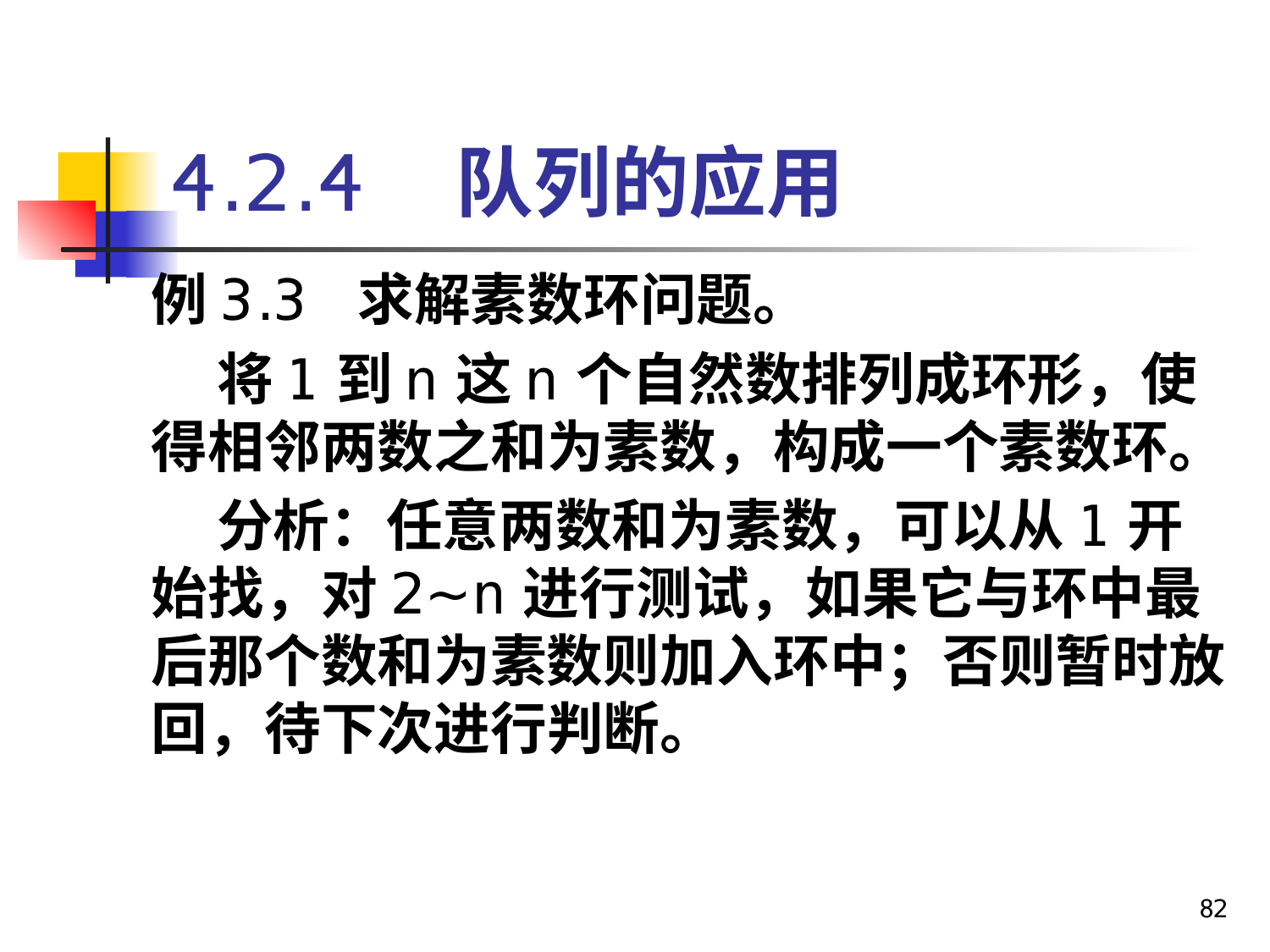

# 4.2.4   队列的应用
例3.3  求解素数环问题。
    将1到n这n个自然数排列成环形，使得相邻两数之和为素数，构成一个素数环。
    分析：任意两数和为素数，可以从1开始找，对2~n进行测试，如果它与环中最后那个数和为素数则加入环中；否则暂时放回，待下次进行判断。
82